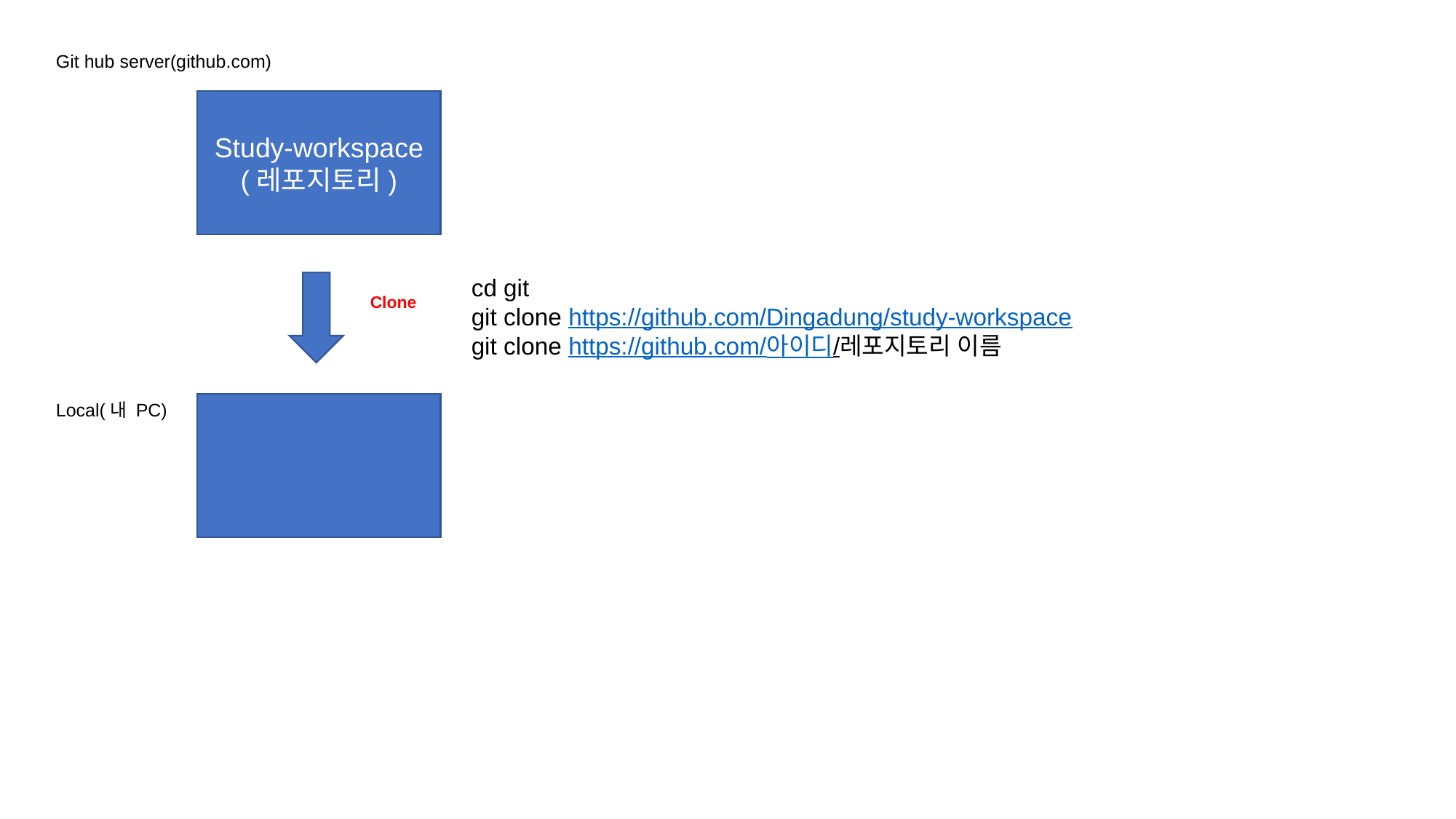

Git hub server(github.com)
Study-workspace
(레포지토리)
cd git
git clone https://github.com/Dingadung/study-workspace
git clone https://github.com/아이디/레포지토리 이름

Clone
Local(내 PC)